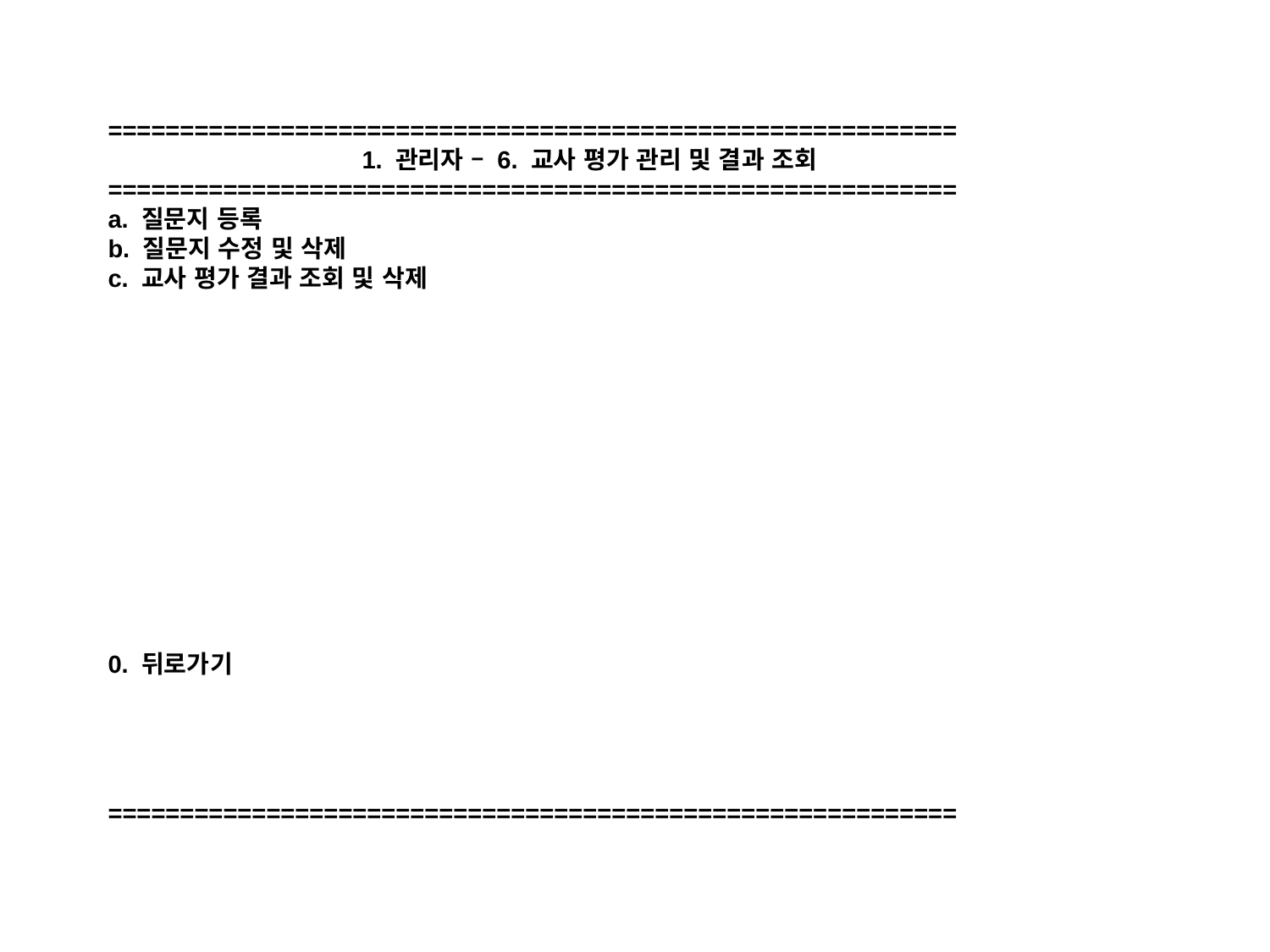

===========================================================
		1. 관리자 – 6. 교사 평가 관리 및 결과 조회
===========================================================
a. 질문지 등록
b. 질문지 수정 및 삭제
c. 교사 평가 결과 조회 및 삭제

0. 뒤로가기
===========================================================